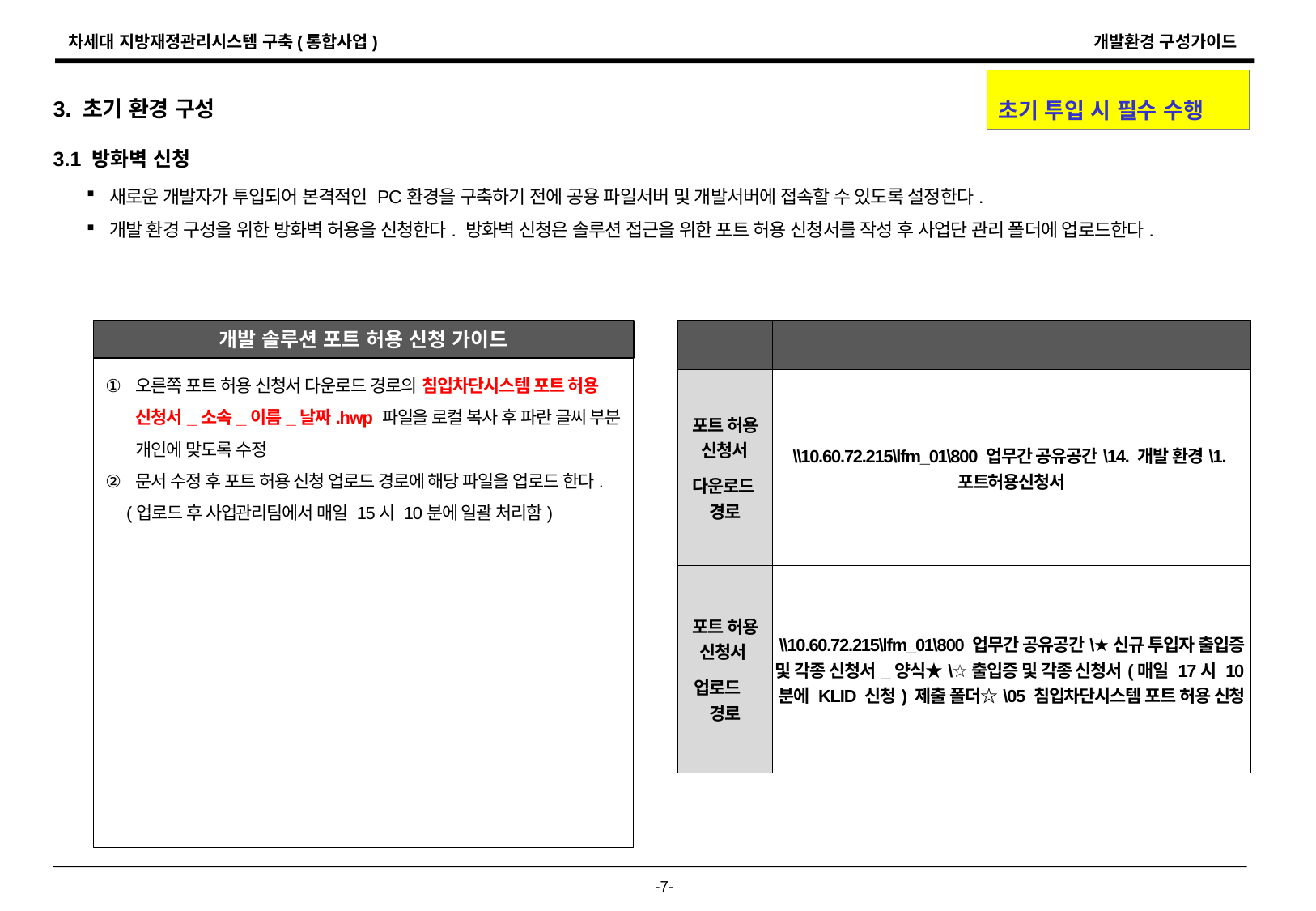

3. 초기 환경 구성
3.1 방화벽 신청
초기 투입 시 필수 수행
새로운 개발자가 투입되어 본격적인 PC환경을 구축하기 전에 공용 파일서버 및 개발서버에 접속할 수 있도록 설정한다.
개발 환경 구성을 위한 방화벽 허용을 신청한다. 방화벽 신청은 솔루션 접근을 위한 포트 허용 신청서를 작성 후 사업단 관리 폴더에 업로드한다.
개발 솔루션 포트 허용 신청 가이드
| 구분 | 경로 |
| --- | --- |
| 포트 허용 신청서 다운로드 경로 | \\10.60.72.215\lfm\_01\800 업무간 공유공간\14. 개발 환경\1.포트허용신청서 |
| 포트 허용 신청서 업로드 경로 | \\10.60.72.215\lfm\_01\800 업무간 공유공간\★신규 투입자 출입증 및 각종 신청서\_양식★\☆출입증 및 각종 신청서(매일 17시 10분에 KLID 신청) 제출 폴더☆\05 침입차단시스템 포트 허용 신청 |
오른쪽 포트 허용 신청서 다운로드 경로의 침입차단시스템 포트 허용 신청서_소속_이름_날짜.hwp 파일을 로컬 복사 후 파란 글씨 부분 개인에 맞도록 수정
문서 수정 후 포트 허용 신청 업로드 경로에 해당 파일을 업로드 한다.
     (업로드 후 사업관리팀에서 매일 15시 10분에 일괄 처리함)